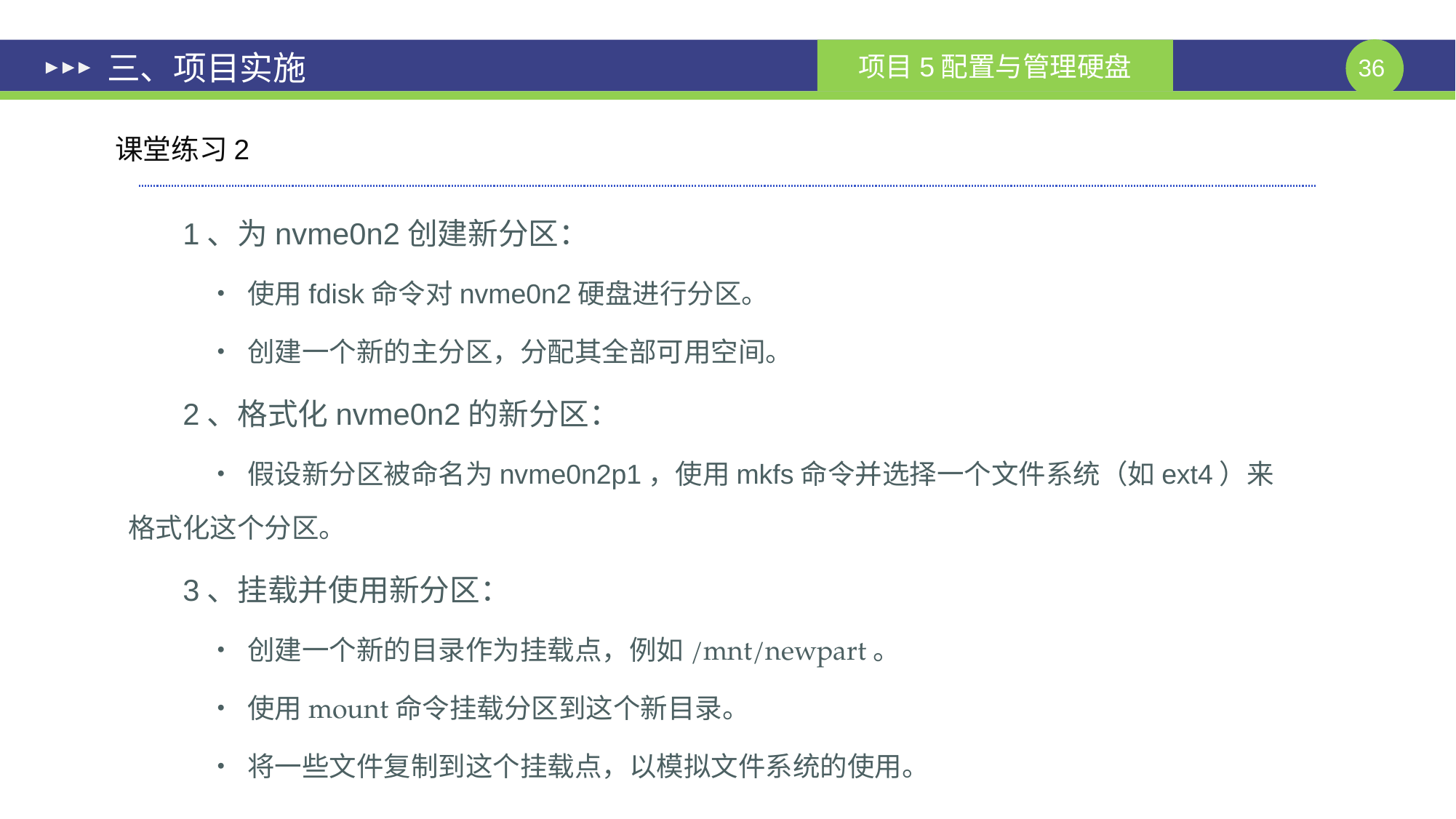

# 三、项目实施
课堂练习2

1、为nvme0n2创建新分区：
    • 使用fdisk命令对nvme0n2硬盘进行分区。
    • 创建一个新的主分区，分配其全部可用空间。
2、格式化nvme0n2的新分区：
    • 假设新分区被命名为nvme0n2p1，使用mkfs命令并选择一个文件系统（如ext4）来格式化这个分区。
3、挂载并使用新分区：
    • 创建一个新的目录作为挂载点，例如/mnt/newpart。
    • 使用mount命令挂载分区到这个新目录。
    • 将一些文件复制到这个挂载点，以模拟文件系统的使用。